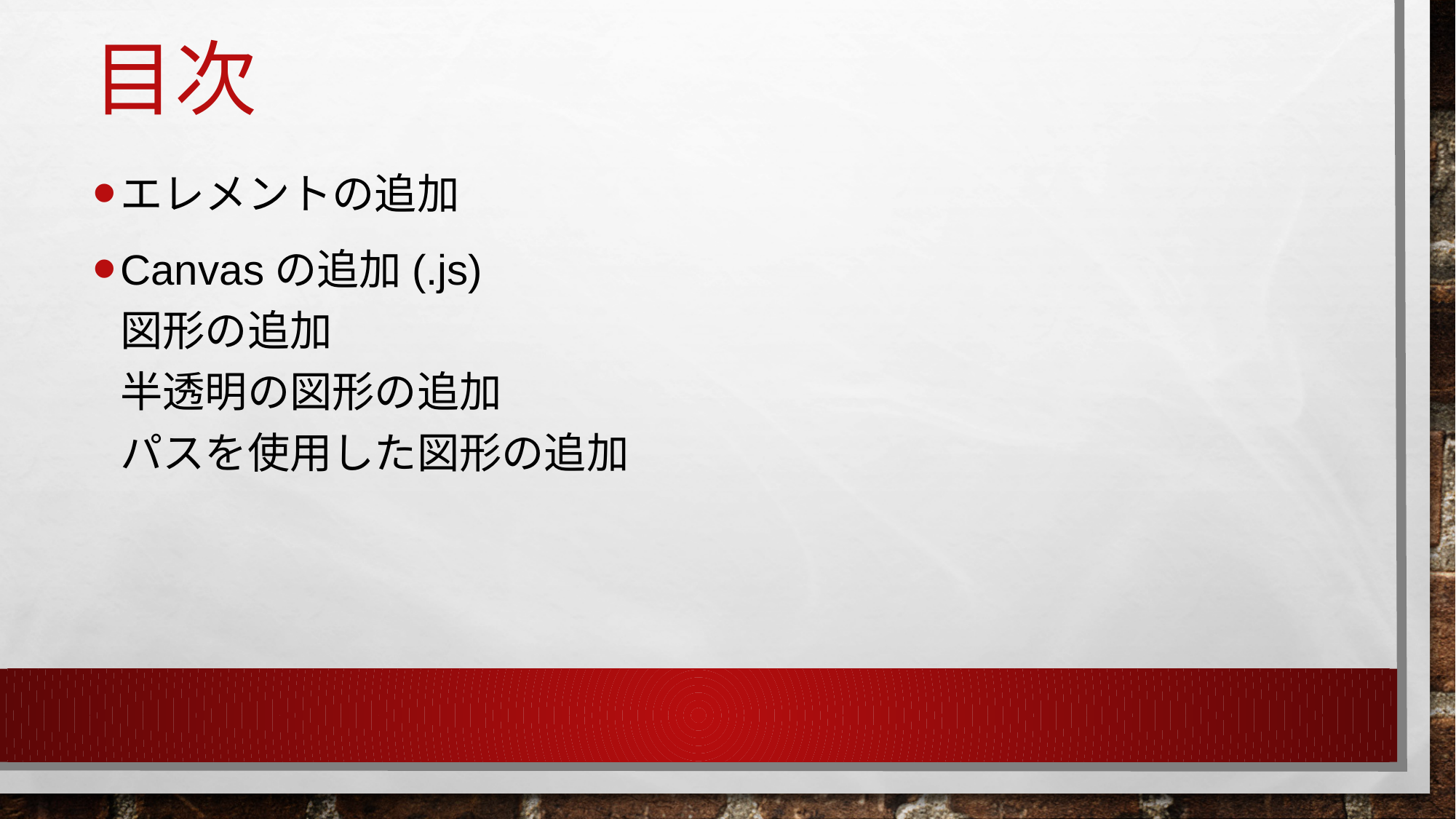

# 目次
エレメントの追加
Canvasの追加(.js)
図形の追加
半透明の図形の追加
パスを使用した図形の追加